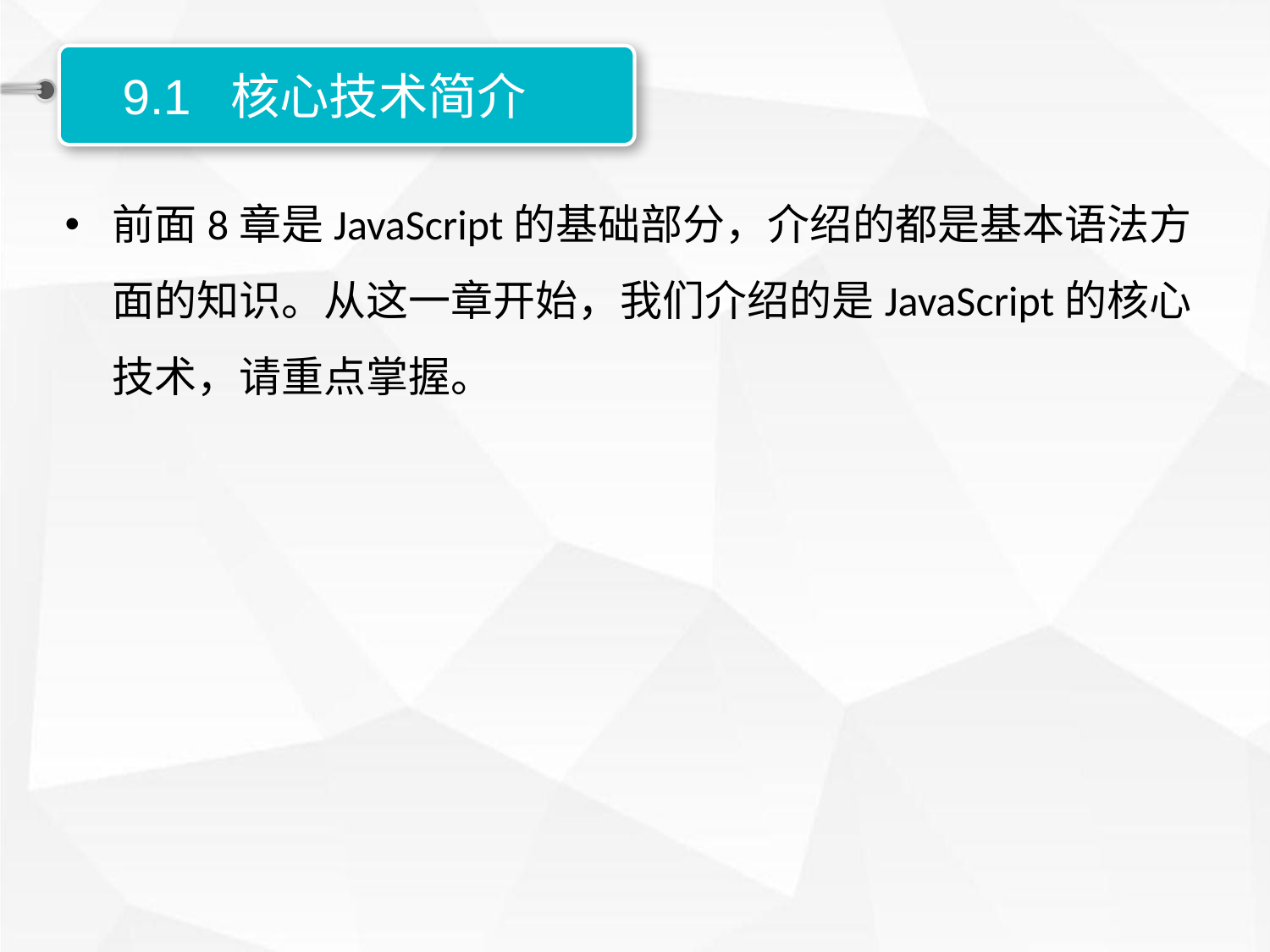

9.1  核心技术简介

前面8章是JavaScript的基础部分，介绍的都是基本语法方面的知识。从这一章开始，我们介绍的是JavaScript的核心技术，请重点掌握。